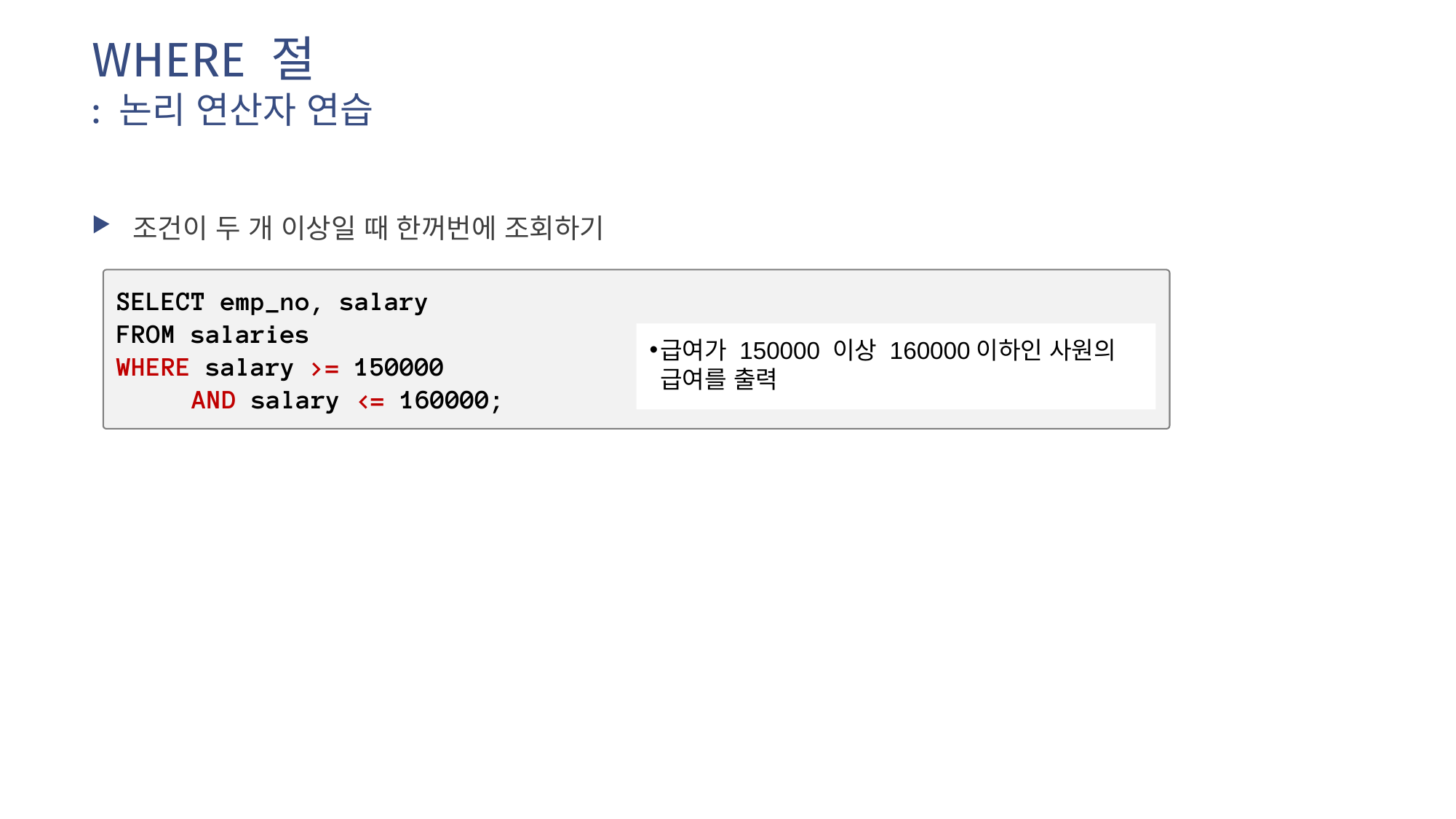

# WHERE 절 : 논리 연산자 연습

조건이 두 개 이상일 때 한꺼번에 조회하기

SELECT emp_no, salary
FROM salaries
WHERE salary >= 150000
	AND salary <= 160000;
급여가 150000 이상 160000이하인 사원의
급여를 출력